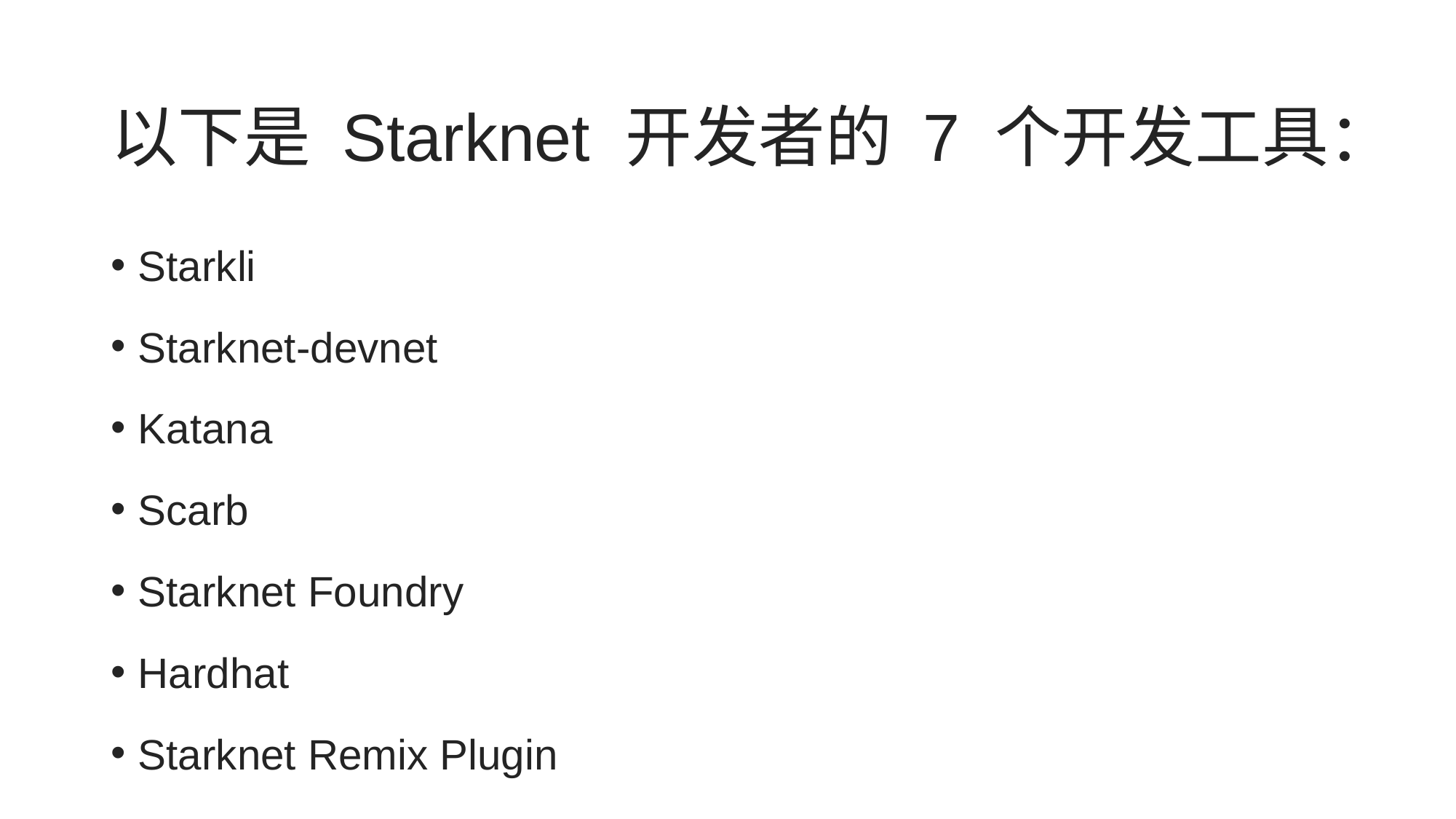

# 以下是 Starknet 开发者的 7 个开发工具：
Starkli
Starknet-devnet
Katana
Scarb
Starknet Foundry
Hardhat
Starknet Remix Plugin